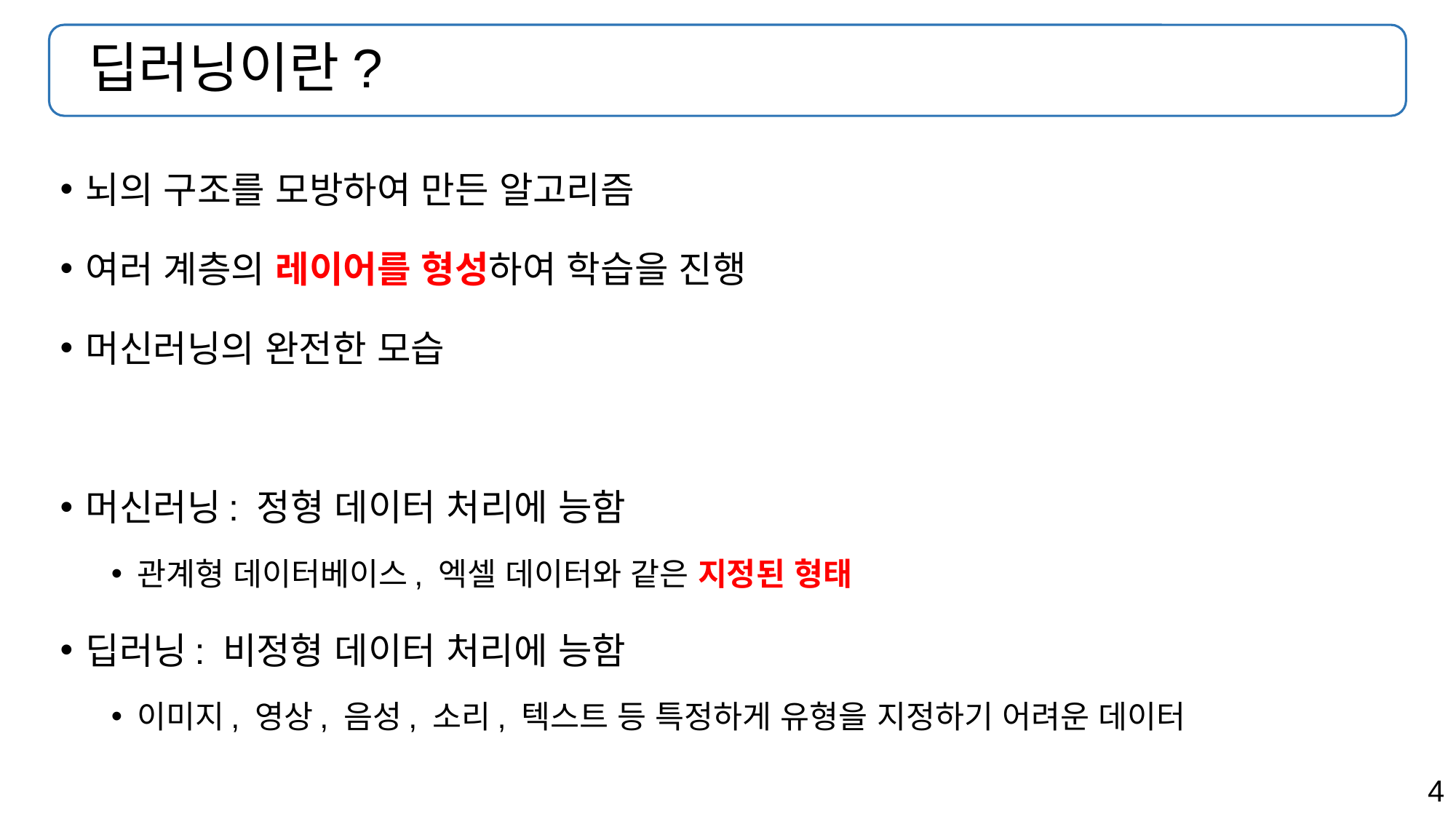

# 딥러닝이란?
뇌의 구조를 모방하여 만든 알고리즘
여러 계층의 레이어를 형성하여 학습을 진행
머신러닝의 완전한 모습

머신러닝: 정형 데이터 처리에 능함
관계형 데이터베이스, 엑셀 데이터와 같은 지정된 형태
딥러닝: 비정형 데이터 처리에 능함
이미지, 영상, 음성, 소리, 텍스트 등 특정하게 유형을 지정하기 어려운 데이터